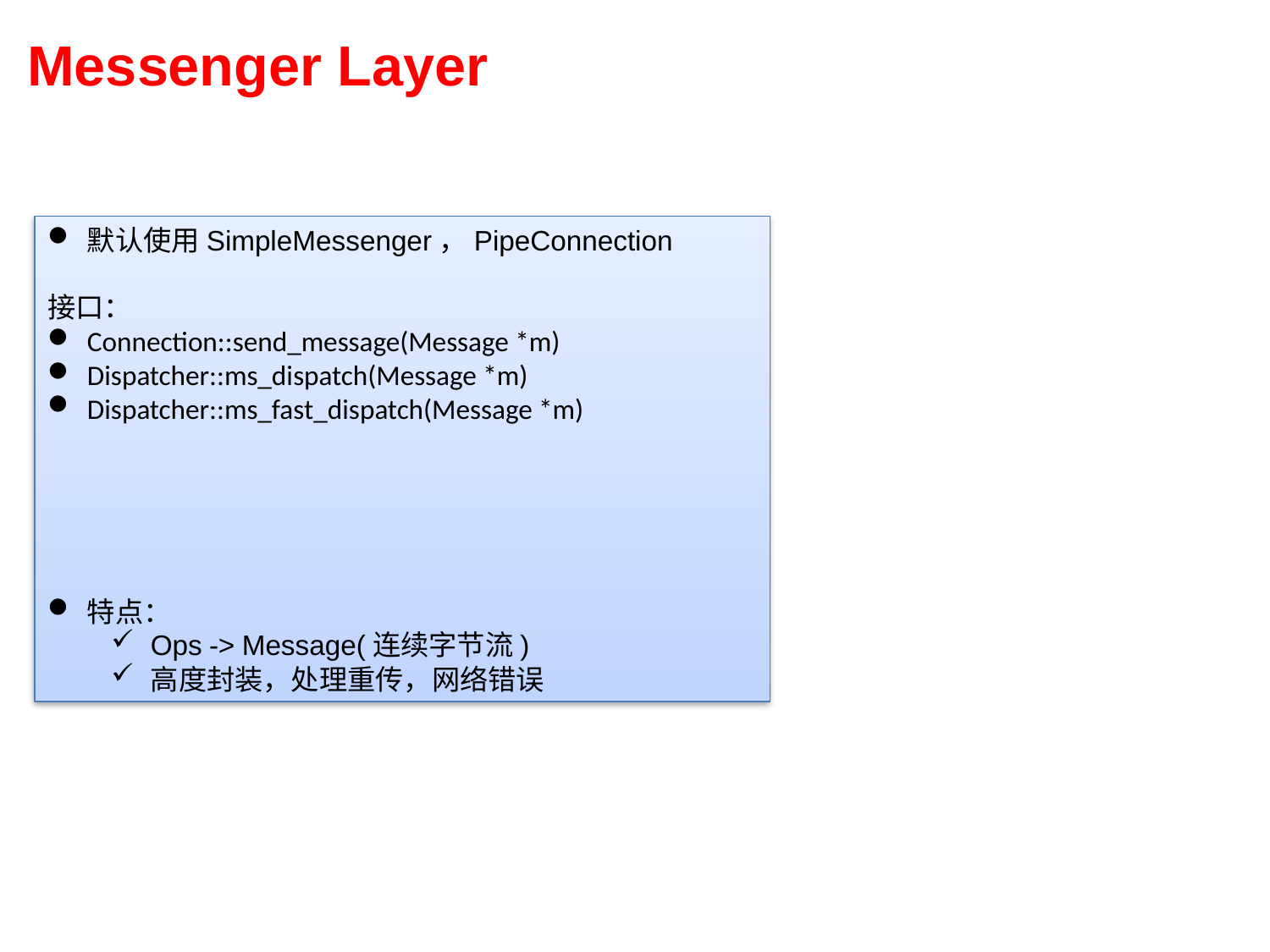

Messenger Layer
默认使用SimpleMessenger，PipeConnection

接口：
Connection::send_message(Message *m)
Dispatcher::ms_dispatch(Message *m)
Dispatcher::ms_fast_dispatch(Message *m)

特点：
Ops -> Message(连续字节流)
高度封装，处理重传，网络错误